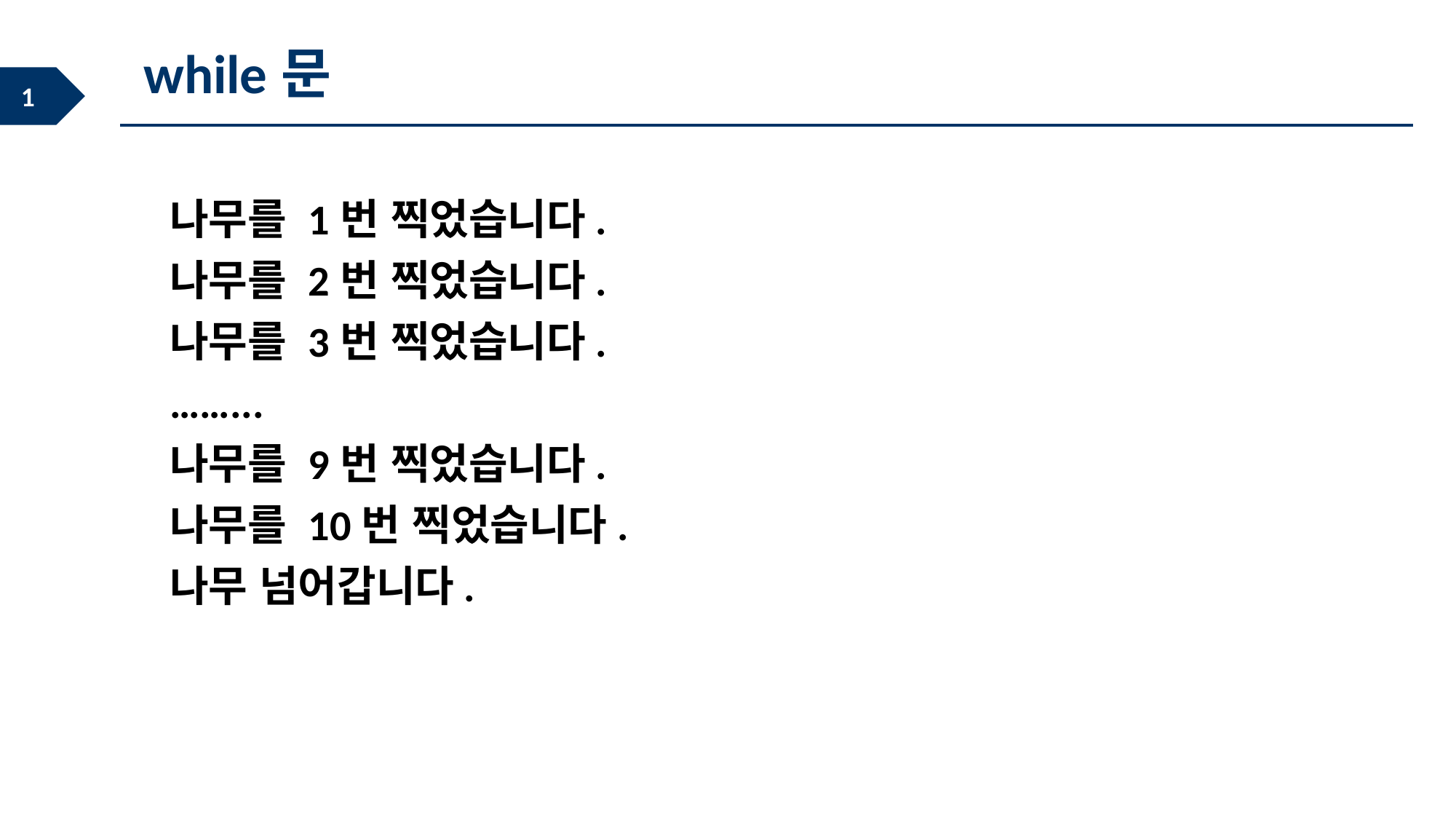

while문
나무를 1번 찍었습니다.
나무를 2번 찍었습니다.
나무를 3번 찍었습니다.
……...
나무를 9번 찍었습니다.
나무를 10번 찍었습니다.
나무 넘어갑니다.